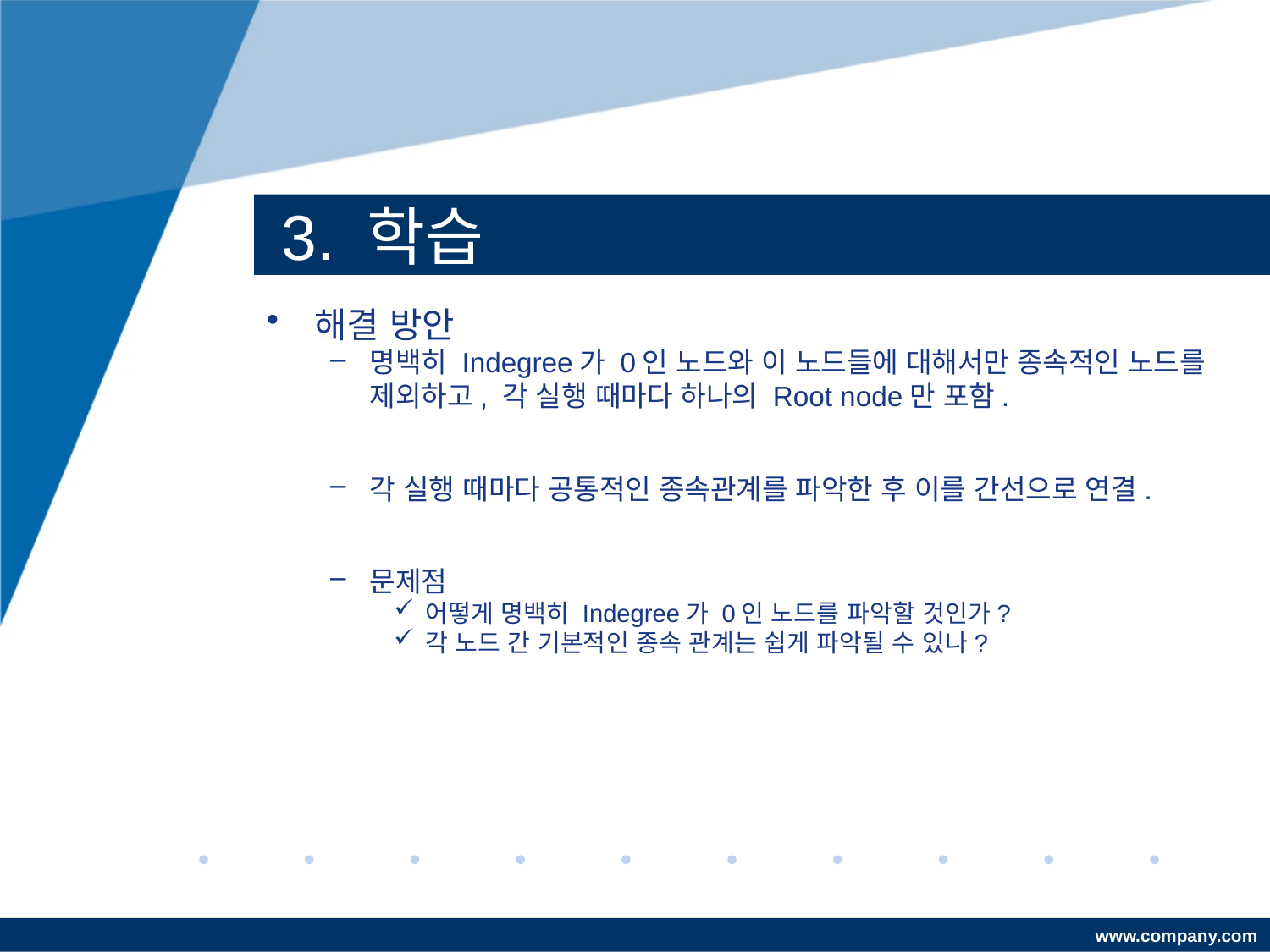

# 3. 학습
해결 방안
명백히 Indegree가 0인 노드와 이 노드들에 대해서만 종속적인 노드를 제외하고, 각 실행 때마다 하나의 Root node만 포함.

각 실행 때마다 공통적인 종속관계를 파악한 후 이를 간선으로 연결.

문제점
어떻게 명백히 Indegree가 0인 노드를 파악할 것인가?
각 노드 간 기본적인 종속 관계는 쉽게 파악될 수 있나?